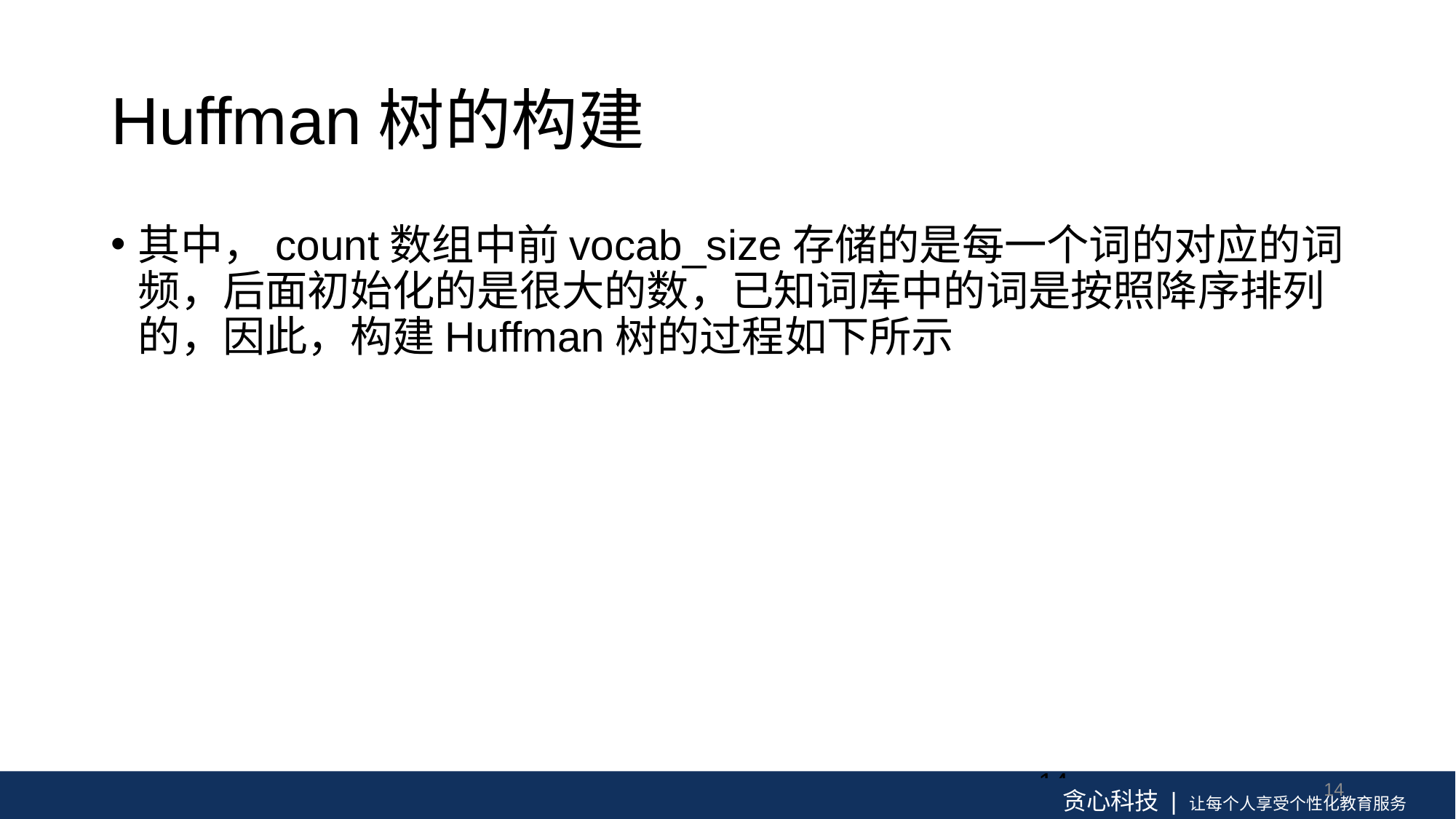

# Huffman树的构建
其中，count数组中前vocab_size存储的是每一个词的对应的词频，后面初始化的是很大的数，已知词库中的词是按照降序排列的，因此，构建Huffman树的过程如下所示